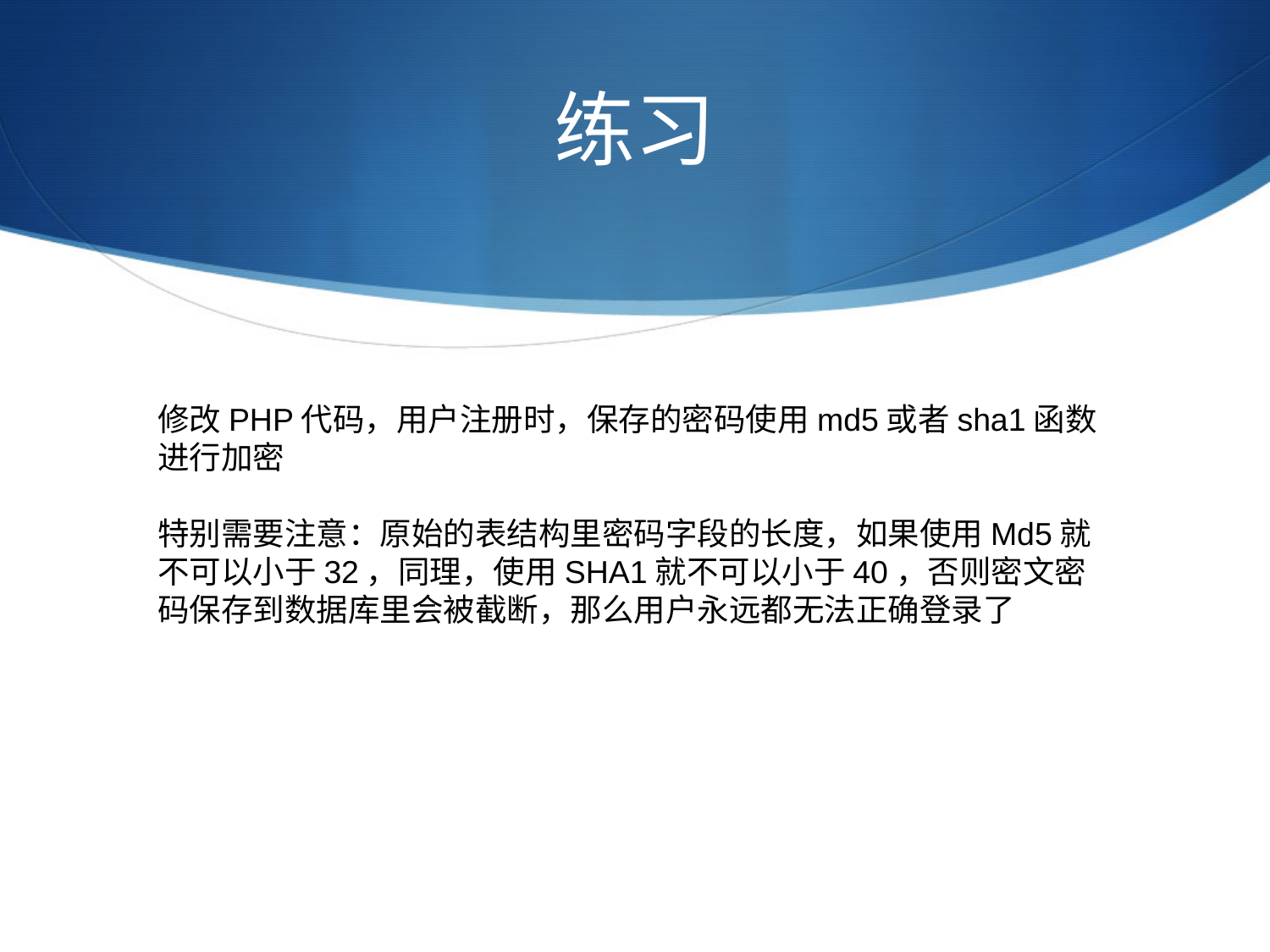

# 练习
修改PHP代码，用户注册时，保存的密码使用md5或者sha1函数进行加密

特别需要注意：原始的表结构里密码字段的长度，如果使用Md5就不可以小于32，同理，使用SHA1就不可以小于40，否则密文密码保存到数据库里会被截断，那么用户永远都无法正确登录了